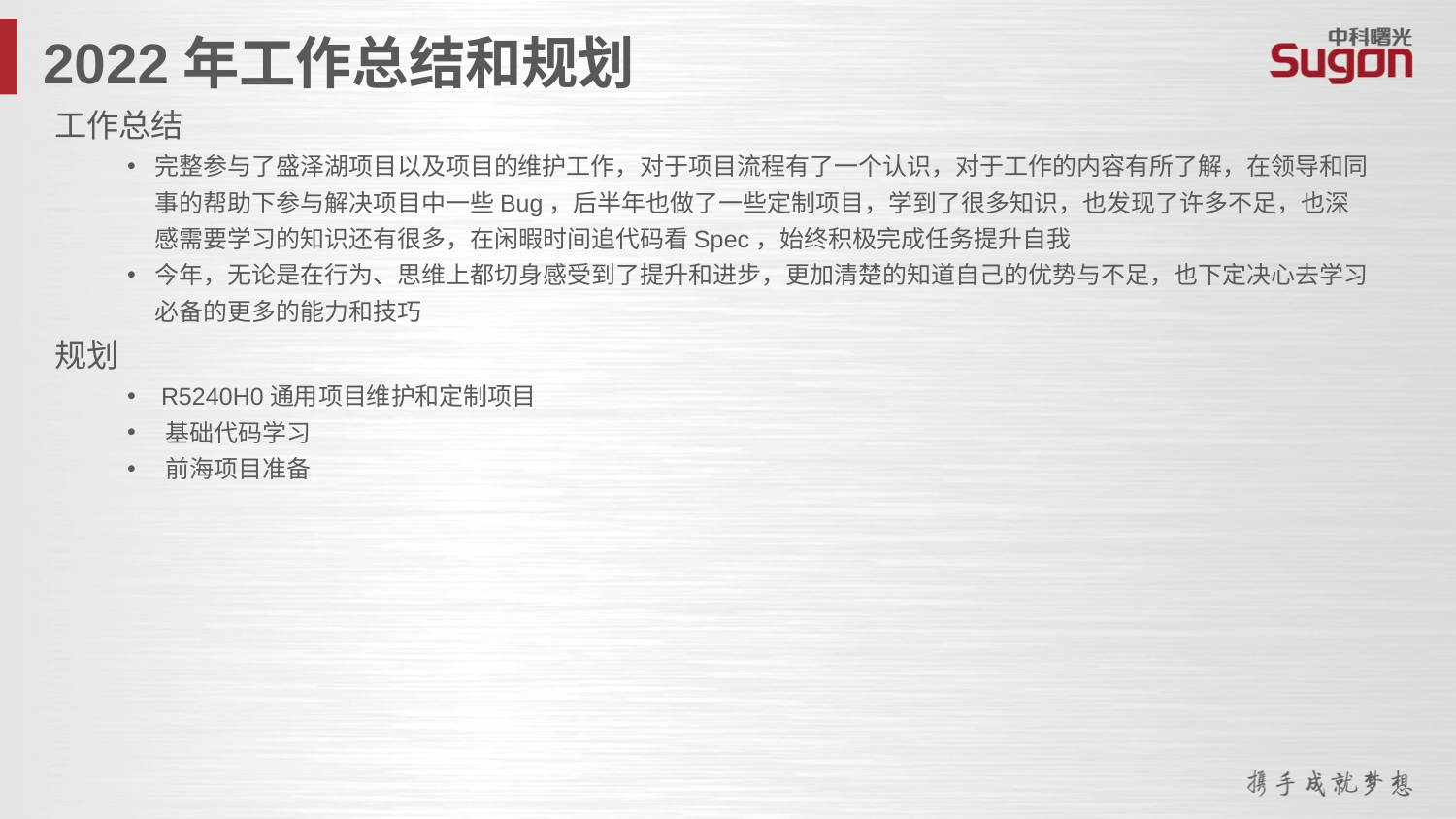

2022年工作总结和规划
工作总结
完整参与了盛泽湖项目以及项目的维护工作，对于项目流程有了一个认识，对于工作的内容有所了解，在领导和同事的帮助下参与解决项目中一些Bug，后半年也做了一些定制项目，学到了很多知识，也发现了许多不足，也深感需要学习的知识还有很多，在闲暇时间追代码看Spec，始终积极完成任务提升自我
今年，无论是在行为、思维上都切身感受到了提升和进步，更加清楚的知道自己的优势与不足，也下定决心去学习必备的更多的能力和技巧
规划
 R5240H0通用项目维护和定制项目
 基础代码学习
 前海项目准备